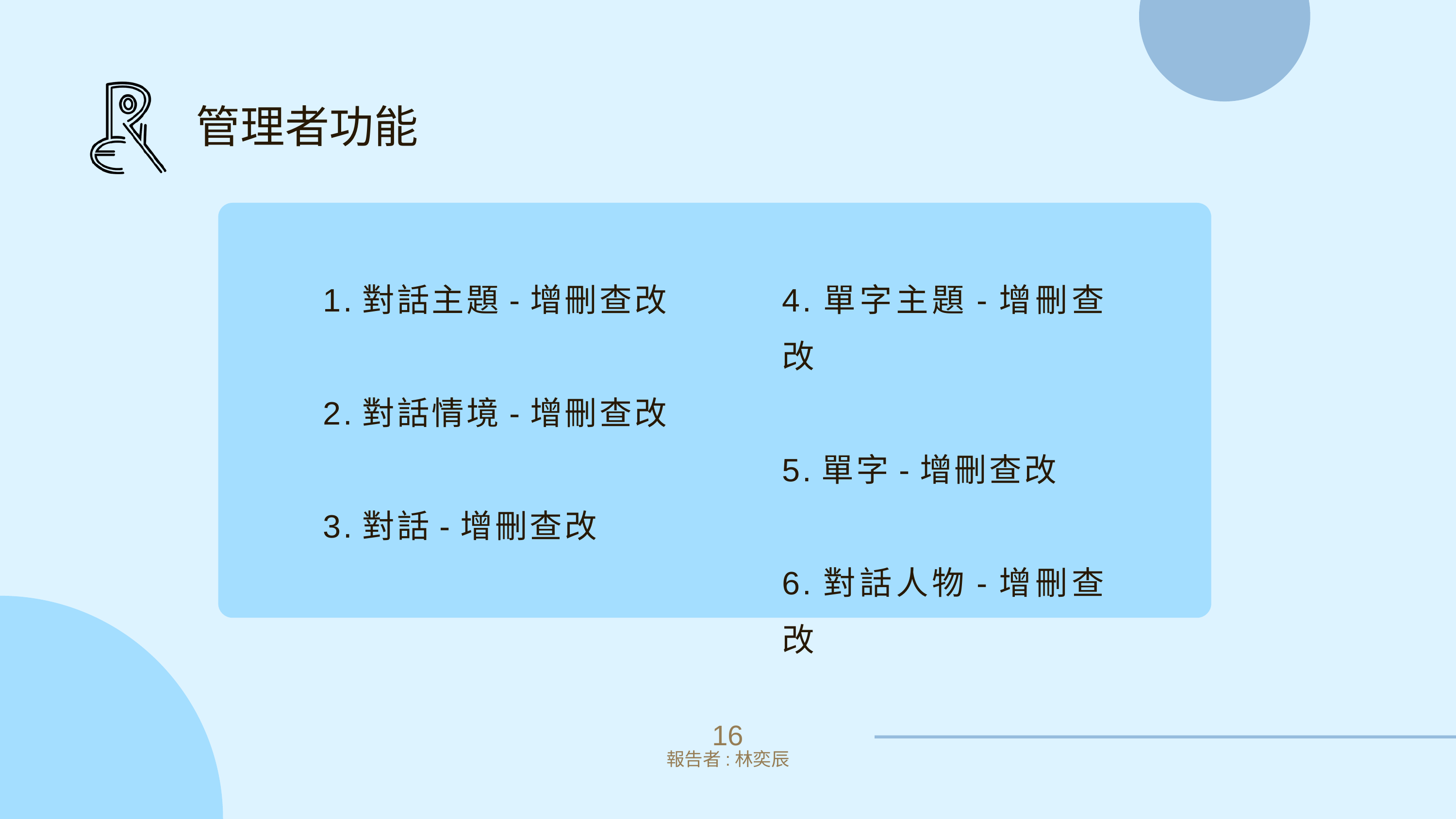

管理者功能

1.對話主題-增刪查改

2.對話情境-增刪查改

3.對話-增刪查改
4.單字主題-增刪查改

5.單字-增刪查改

6.對話人物-增刪查改

16
報告者:林奕辰